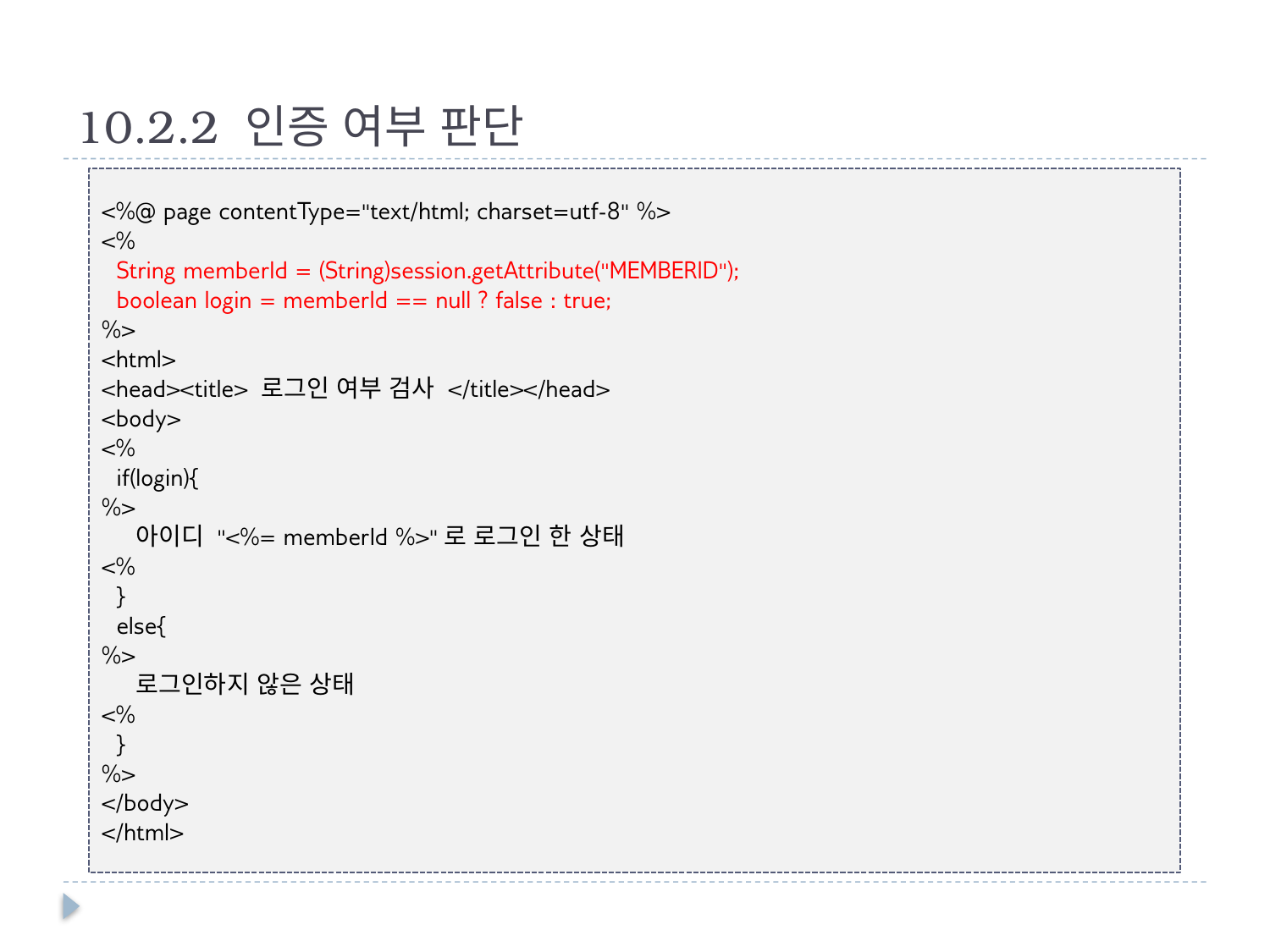

# 10.2.2 인증 여부 판단
<%@ page contentType="text/html; charset=utf-8" %>
<%
  String memberId = (String)session.getAttribute("MEMBERID");
  boolean login = memberId == null ? false : true;
%>
<html>
<head><title> 로그인 여부 검사 </title></head>
<body>
<%
  if(login){
%>
    아이디 "<%= memberId %>"로 로그인 한 상태
<%
  }
  else{
%>
    로그인하지 않은 상태
<%
  }
%>
</body>
</html>